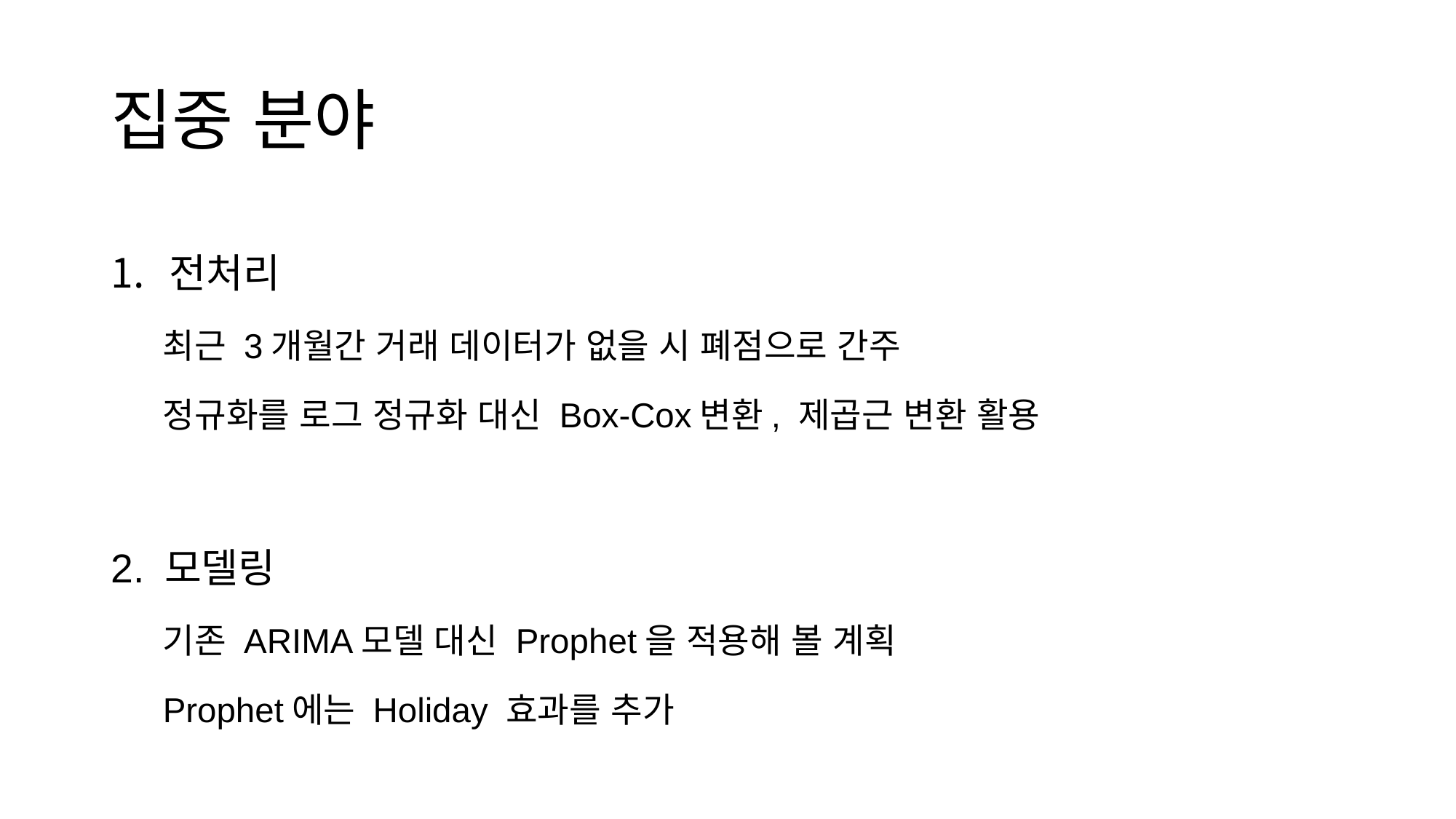

# 집중 분야
전처리
최근 3개월간 거래 데이터가 없을 시 폐점으로 간주
정규화를 로그 정규화 대신 Box-Cox변환, 제곱근 변환 활용

2. 모델링
기존 ARIMA모델 대신 Prophet을 적용해 볼 계획
Prophet에는 Holiday 효과를 추가